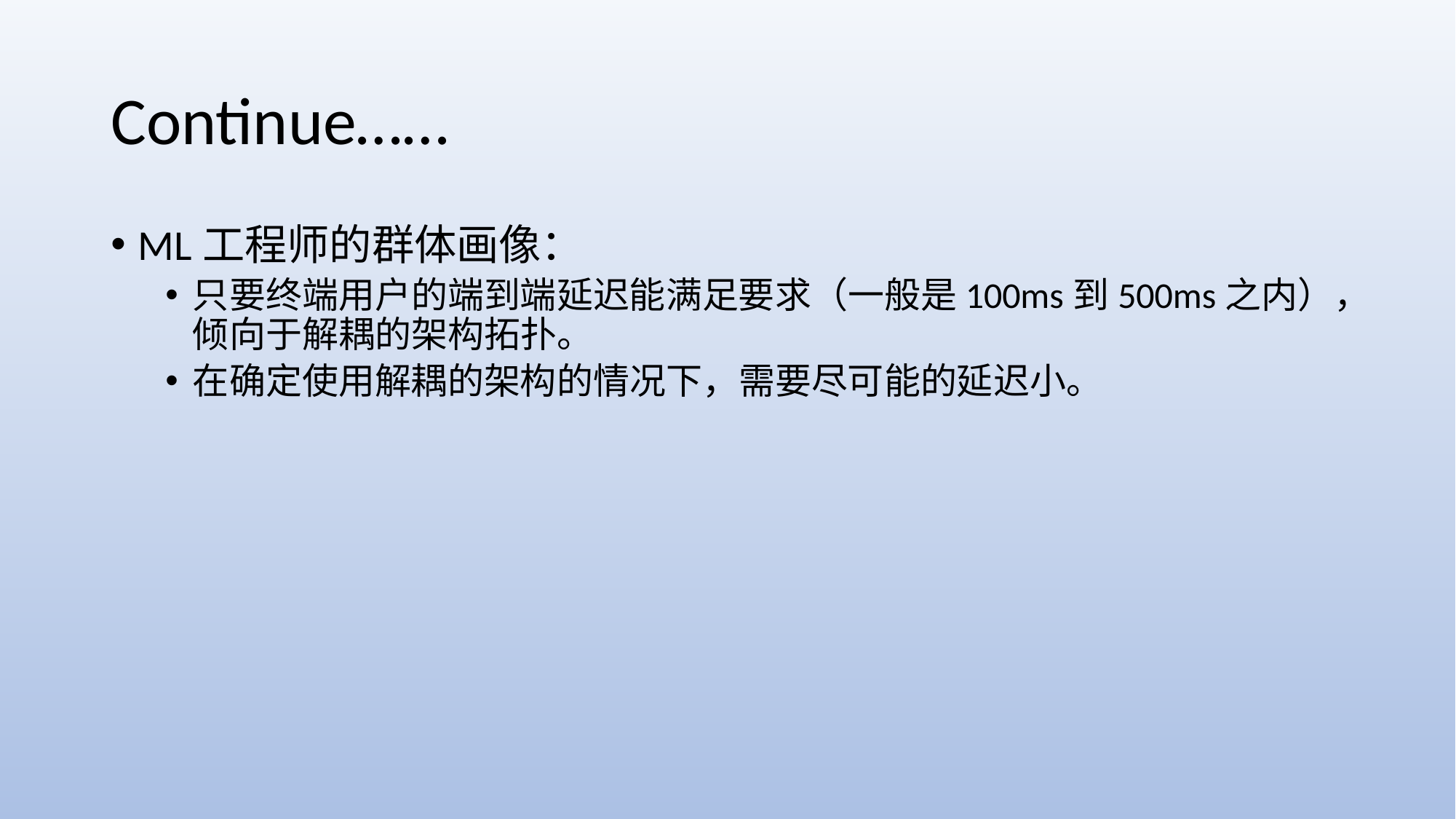

# Continue……
ML工程师的群体画像：
只要终端用户的端到端延迟能满足要求（一般是100ms到500ms之内），倾向于解耦的架构拓扑。
在确定使用解耦的架构的情况下，需要尽可能的延迟小。